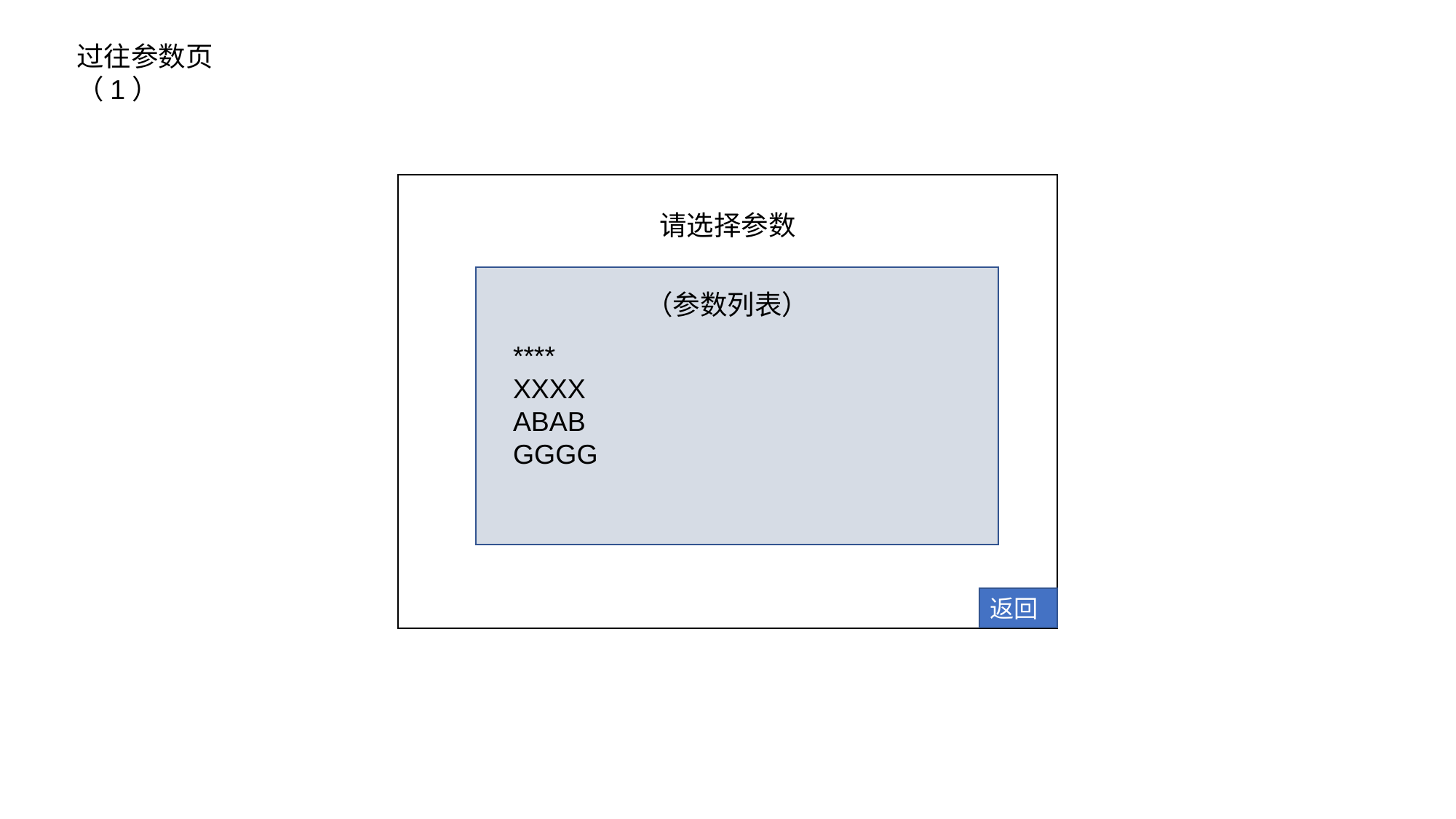

过往参数页（1）

请选择参数

（参数列表）
****
XXXX
ABAB
GGGG
返回